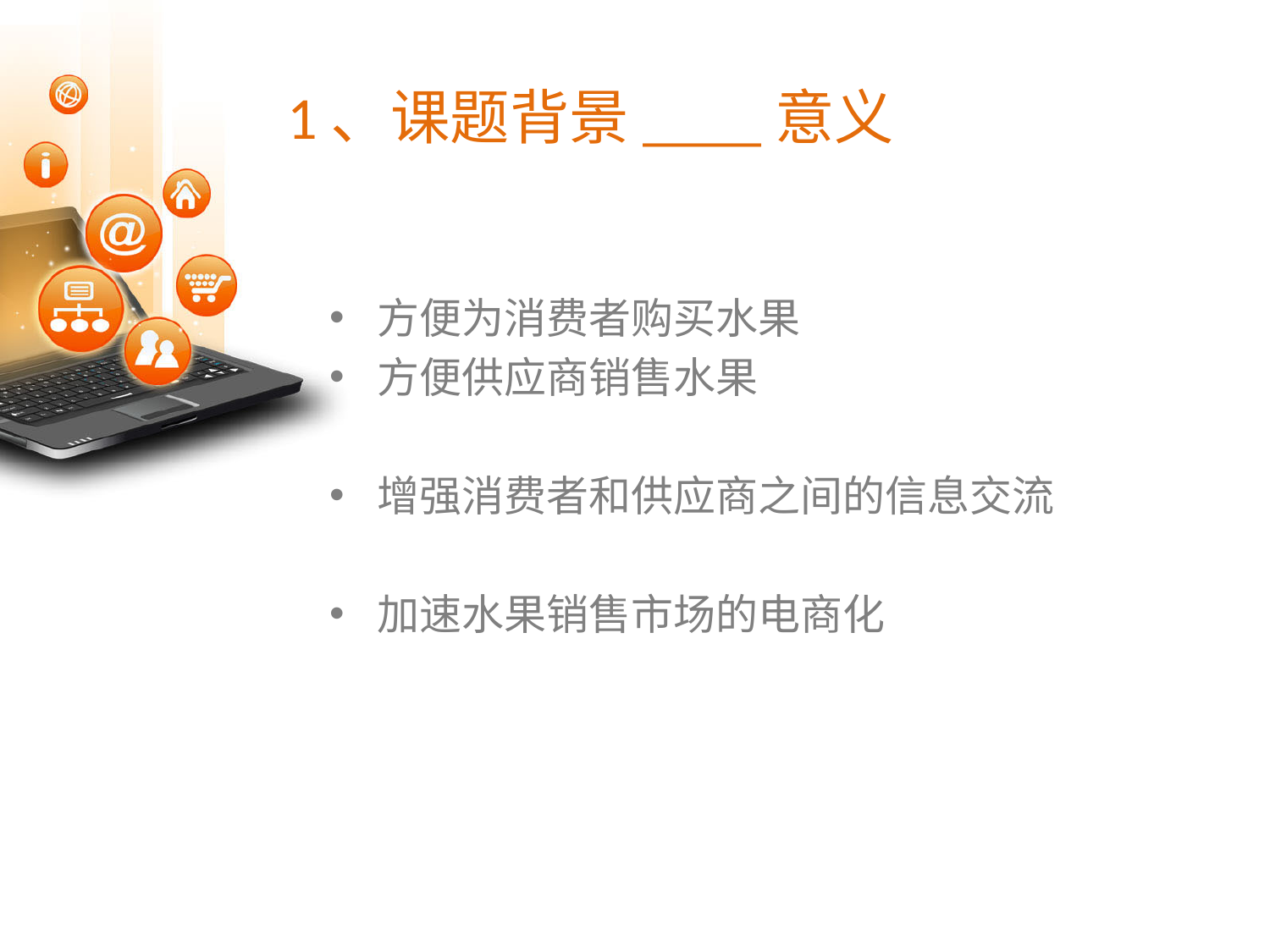

# 1、课题背景____意义
方便为消费者购买水果
方便供应商销售水果

增强消费者和供应商之间的信息交流

加速水果销售市场的电商化